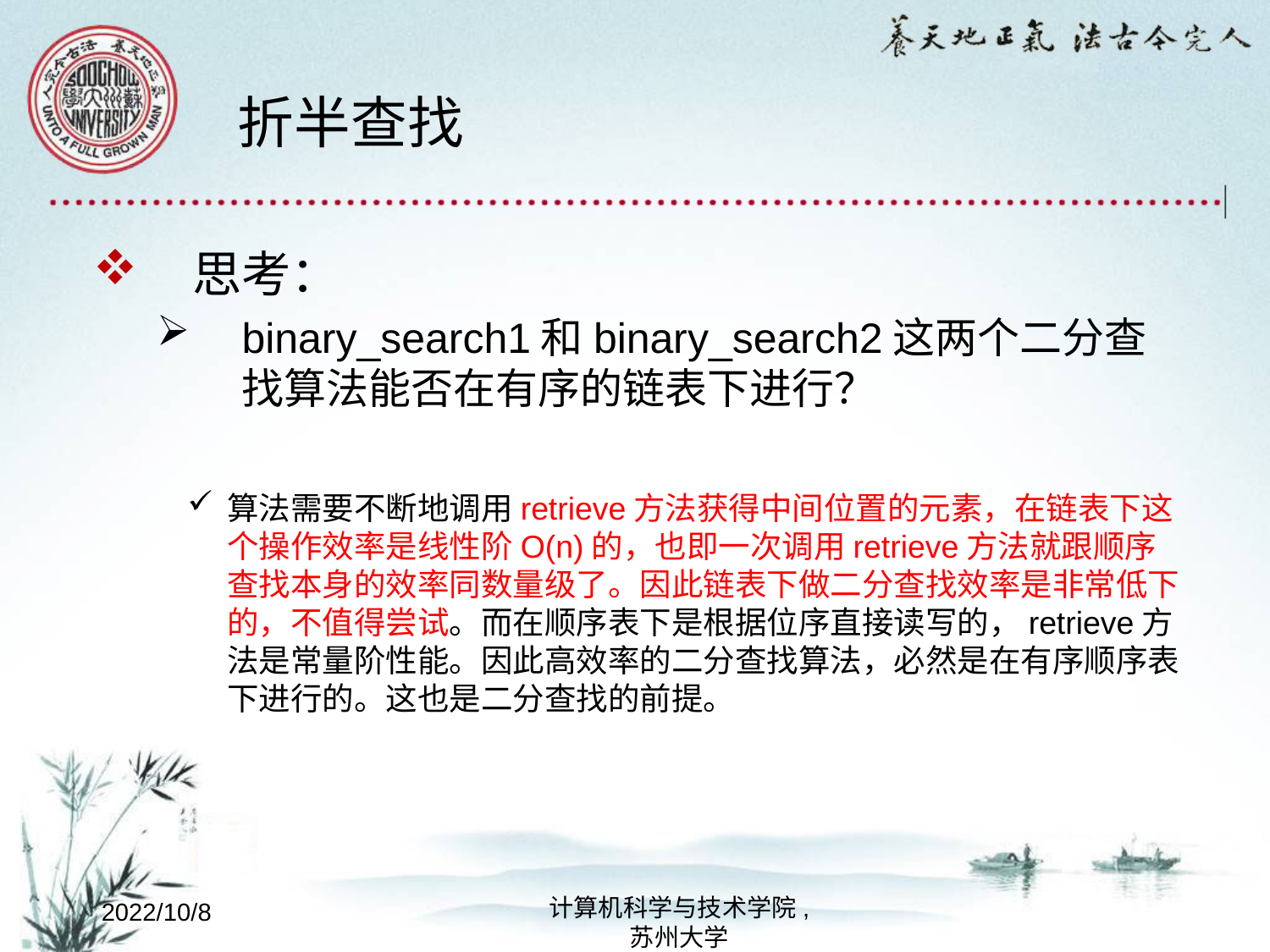

# 折半查找
思考：
binary_search1和binary_search2这两个二分查找算法能否在有序的链表下进行？
算法需要不断地调用retrieve方法获得中间位置的元素，在链表下这个操作效率是线性阶O(n)的，也即一次调用retrieve方法就跟顺序查找本身的效率同数量级了。因此链表下做二分查找效率是非常低下的，不值得尝试。而在顺序表下是根据位序直接读写的，retrieve方法是常量阶性能。因此高效率的二分查找算法，必然是在有序顺序表下进行的。这也是二分查找的前提。
计算机科学与技术学院,
苏州大学
2022/10/8